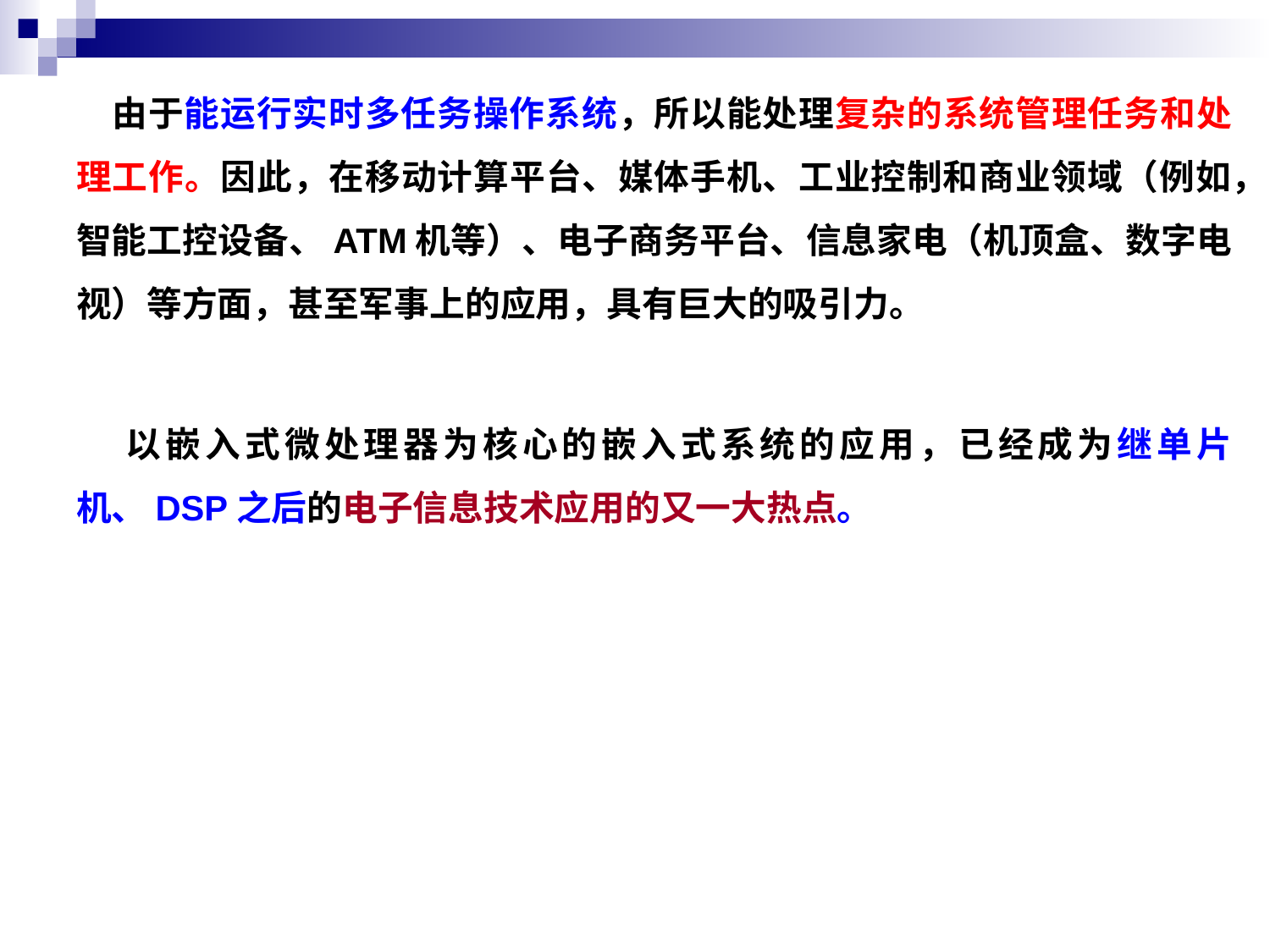

# 由于能运行实时多任务操作系统，所以能处理复杂的系统管理任务和处理工作。因此，在移动计算平台、媒体手机、工业控制和商业领域（例如，智能工控设备、ATM机等）、电子商务平台、信息家电（机顶盒、数字电视）等方面，甚至军事上的应用，具有巨大的吸引力。

   以嵌入式微处理器为核心的嵌入式系统的应用，已经成为继单片机、DSP之后的电子信息技术应用的又一大热点。
57